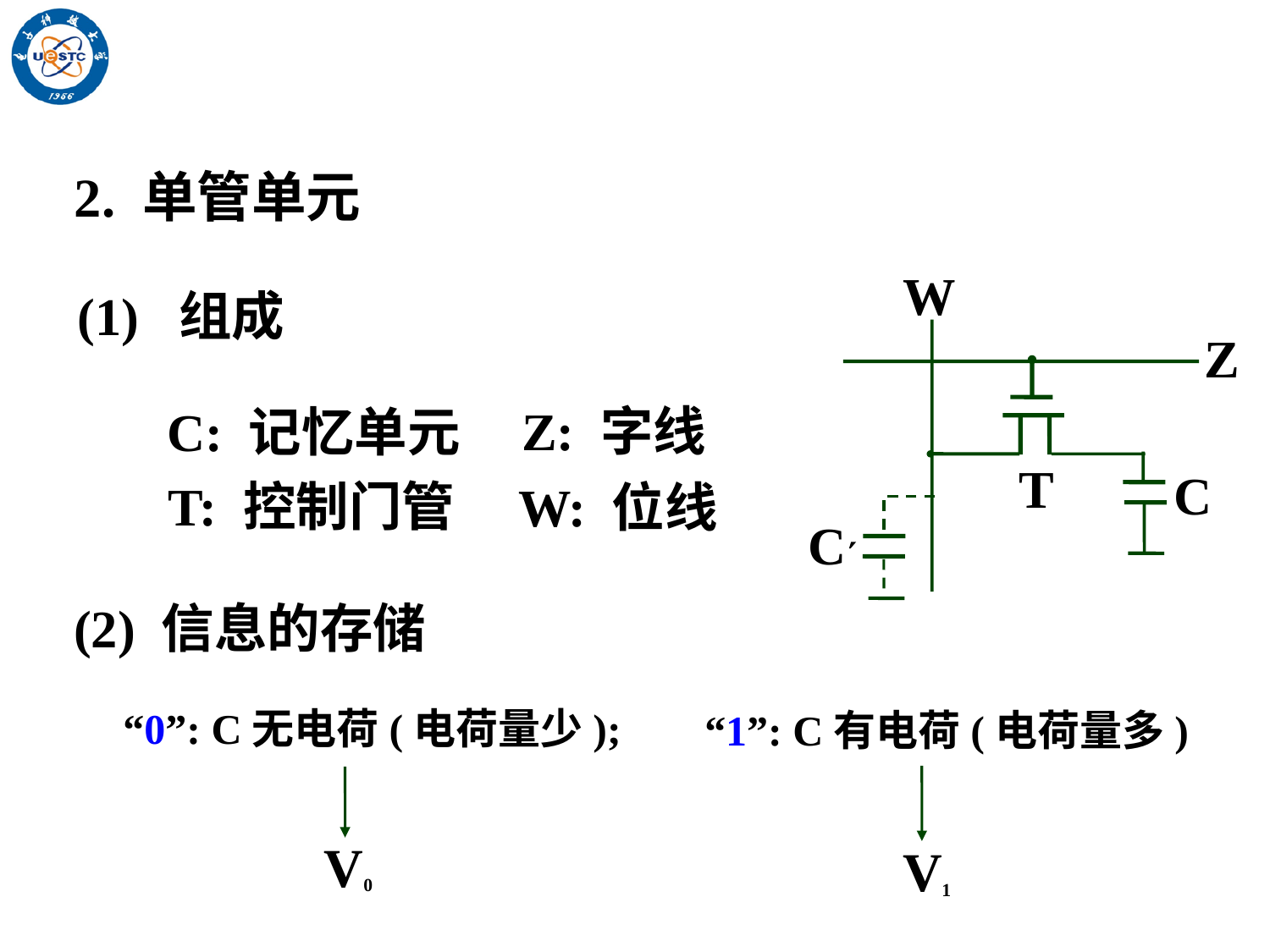

2. 单管单元
W
Z

T

C

(1)  组成
Z: 字线
C: 记忆单元
T: 控制门管
W: 位线

C′
(2) 信息的存储
“0”: C无电荷(电荷量少);
“1”: C有电荷(电荷量多)

V0
V1